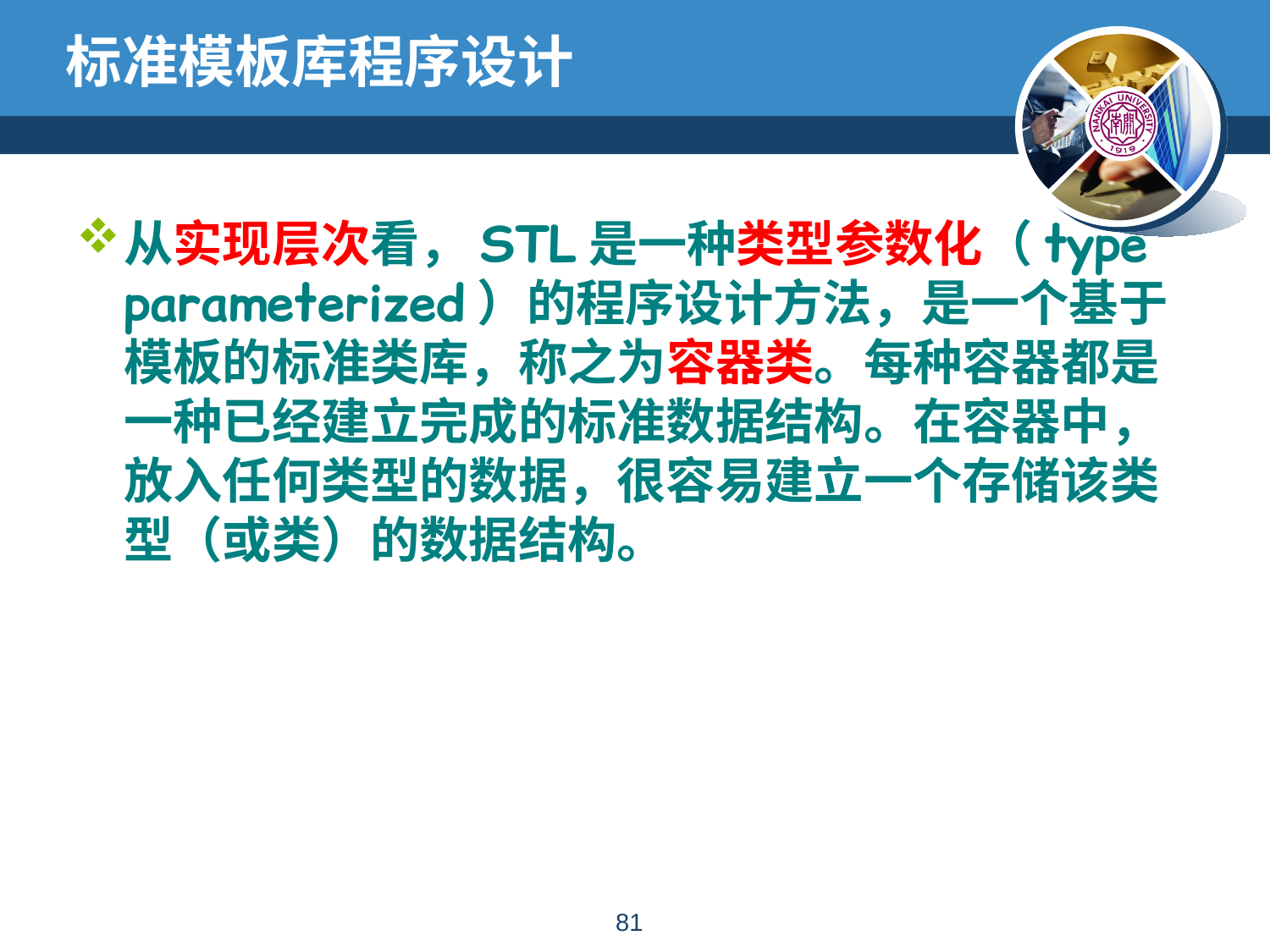

# 标准模板库程序设计
从实现层次看，STL是一种类型参数化（type parameterized）的程序设计方法，是一个基于模板的标准类库，称之为容器类。每种容器都是一种已经建立完成的标准数据结构。在容器中，放入任何类型的数据，很容易建立一个存储该类型（或类）的数据结构。
81